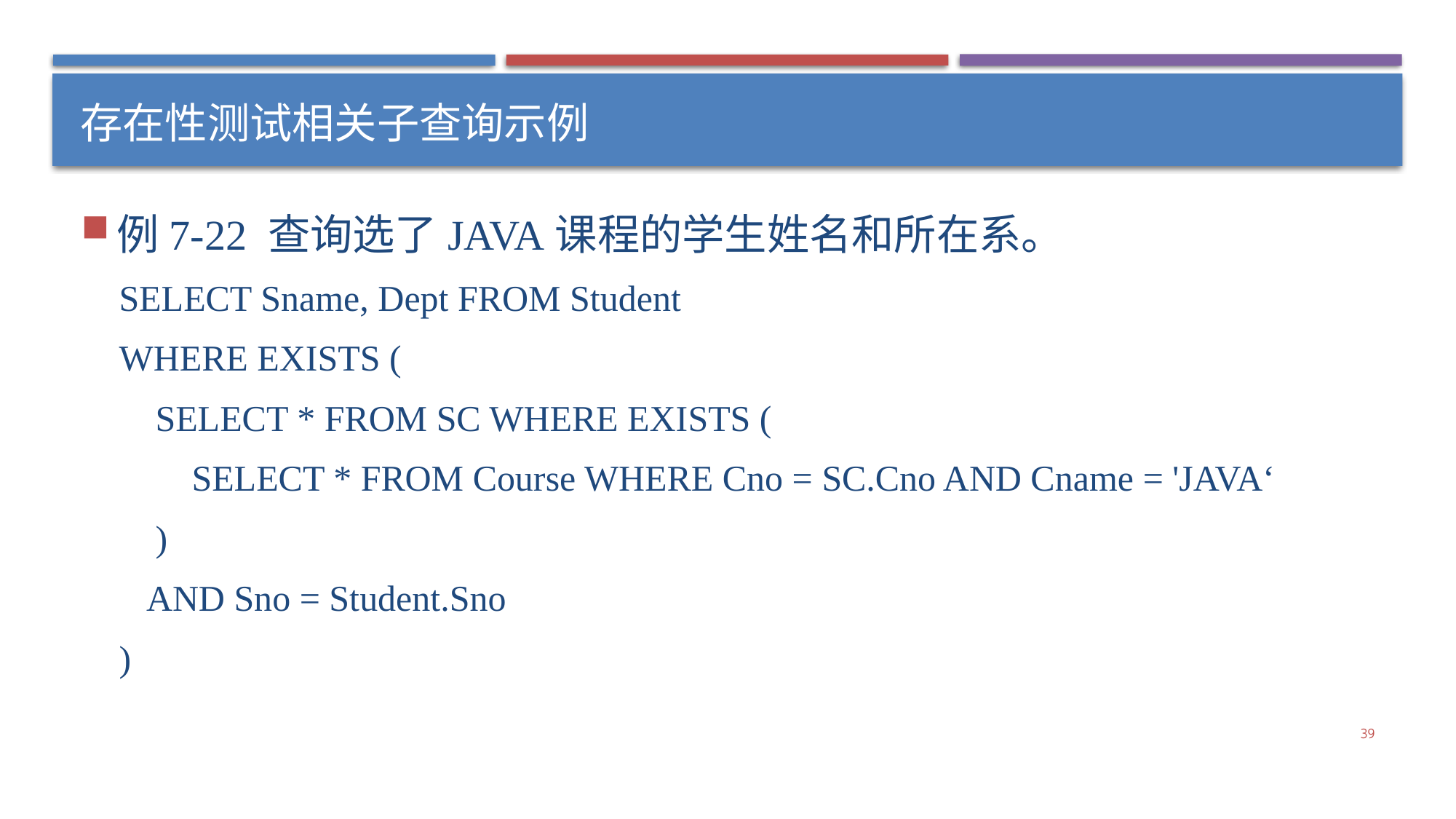

# 存在性测试相关子查询示例
例7-22 查询选了JAVA课程的学生姓名和所在系。
SELECT Sname, Dept FROM Student
WHERE EXISTS (
    SELECT * FROM SC WHERE EXISTS (
        SELECT * FROM Course WHERE Cno = SC.Cno AND Cname = 'JAVA‘
    )
   AND Sno = Student.Sno
)
39